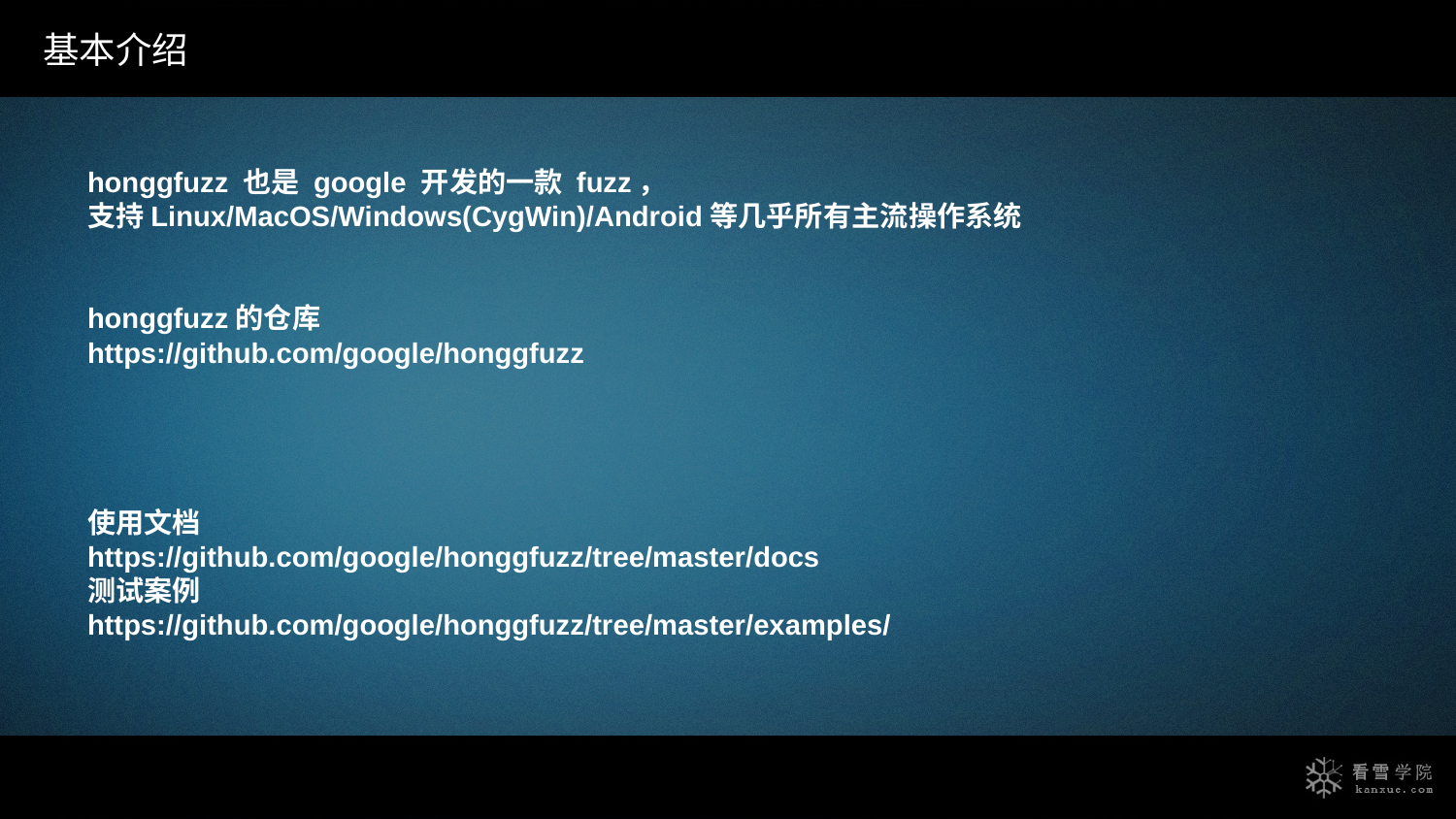

基本介绍
honggfuzz 也是 google 开发的一款 fuzz，
支持Linux/MacOS/Windows(CygWin)/Android等几乎所有主流操作系统

honggfuzz的仓库
https://github.com/google/honggfuzz

使用文档
https://github.com/google/honggfuzz/tree/master/docs
测试案例
https://github.com/google/honggfuzz/tree/master/examples/